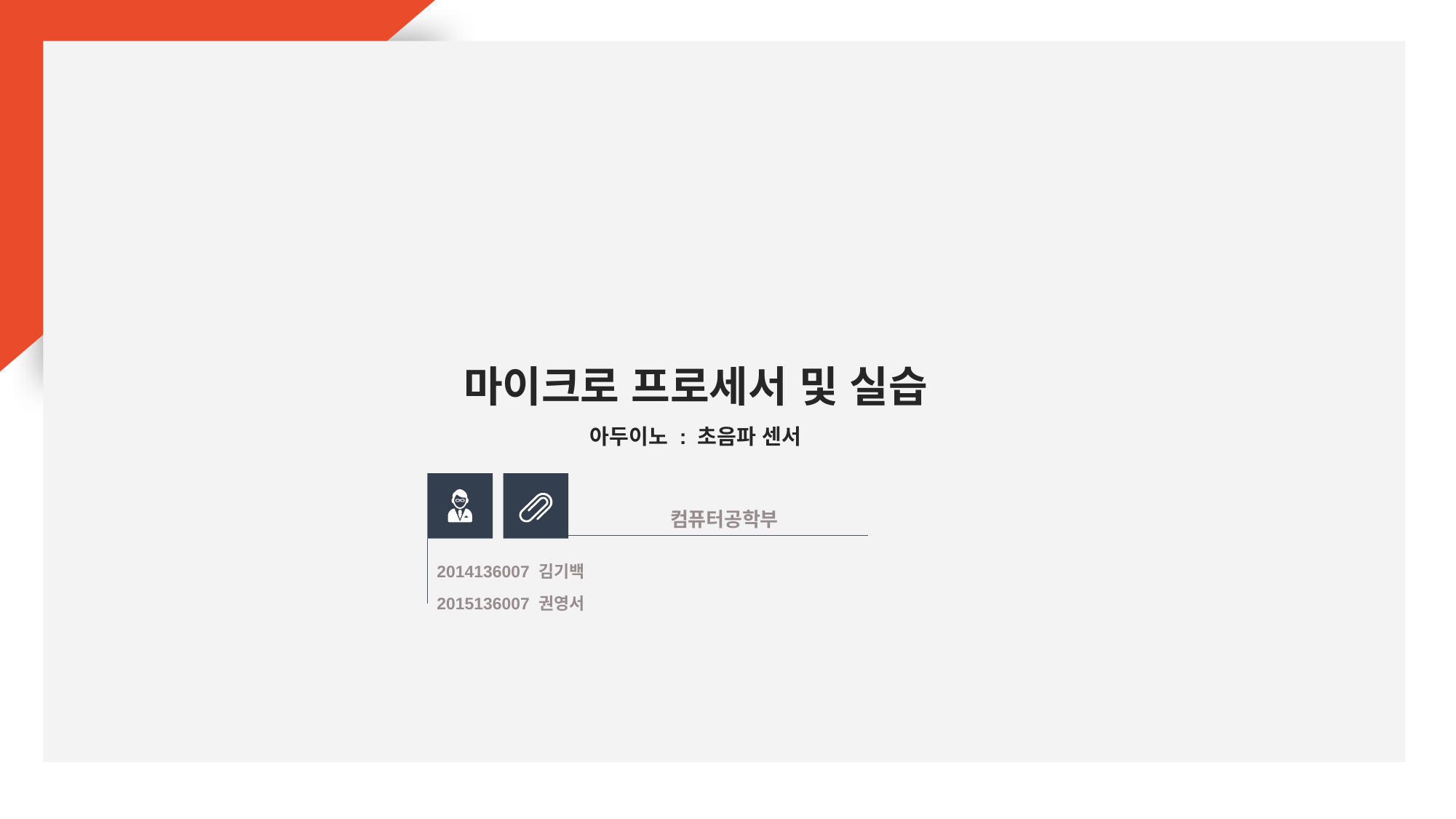

마이크로 프로세서 및 실습
아두이노 : 초음파 센서
컴퓨터공학부

2014136007 김기백
2015136007 권영서